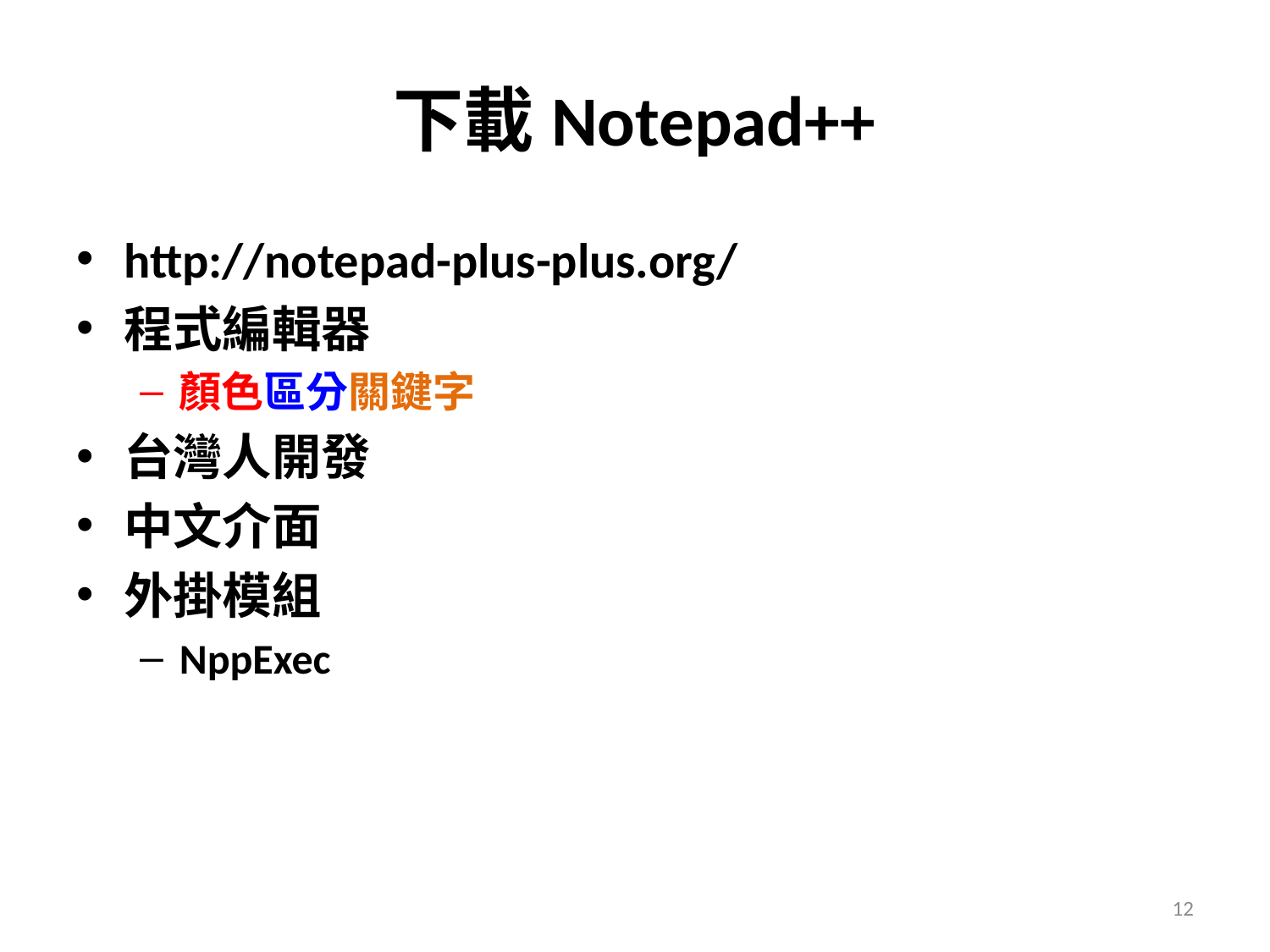

# 下載Notepad++
http://notepad-plus-plus.org/
程式編輯器
顏色區分關鍵字
台灣人開發
中文介面
外掛模組
NppExec
12